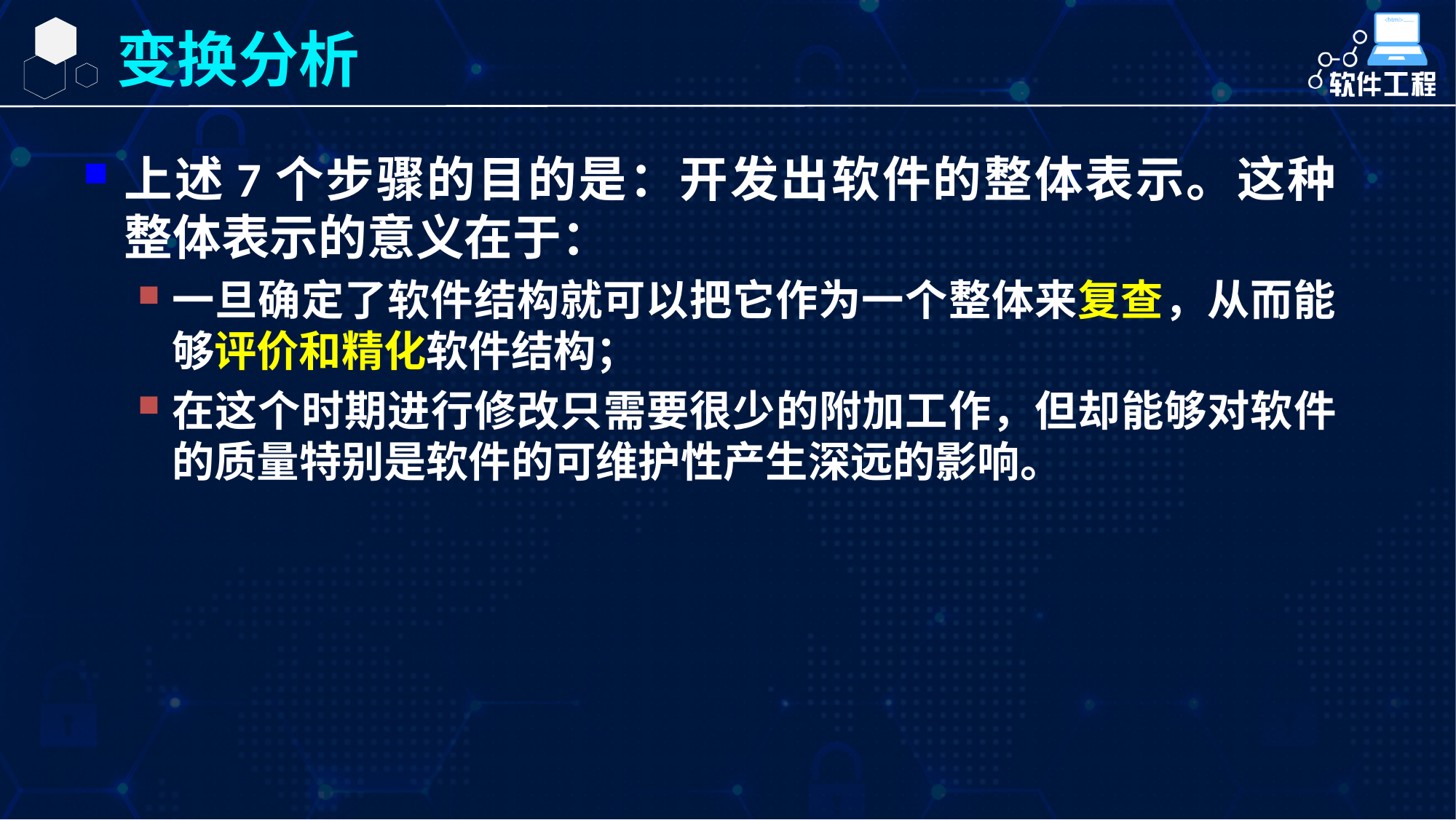

变换分析
上述7个步骤的目的是：开发出软件的整体表示。这种整体表示的意义在于：
一旦确定了软件结构就可以把它作为一个整体来复查，从而能够评价和精化软件结构；
在这个时期进行修改只需要很少的附加工作，但却能够对软件的质量特别是软件的可维护性产生深远的影响。